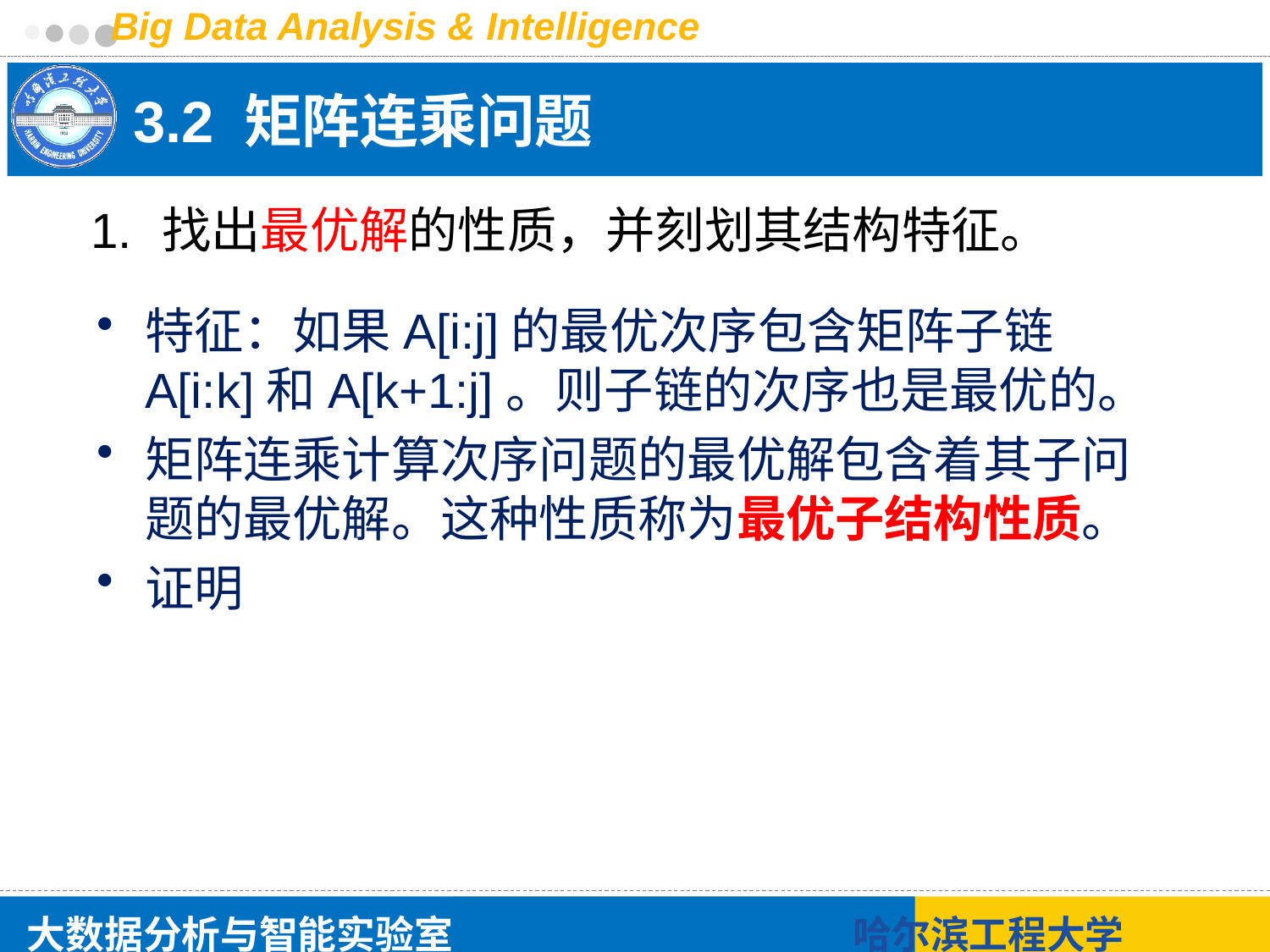

# 3.2 矩阵连乘问题
找出最优解的性质，并刻划其结构特征。
特征：如果A[i:j]的最优次序包含矩阵子链 A[i:k]和A[k+1:j]。则子链的次序也是最优的。
矩阵连乘计算次序问题的最优解包含着其子问题的最优解。这种性质称为最优子结构性质。
证明